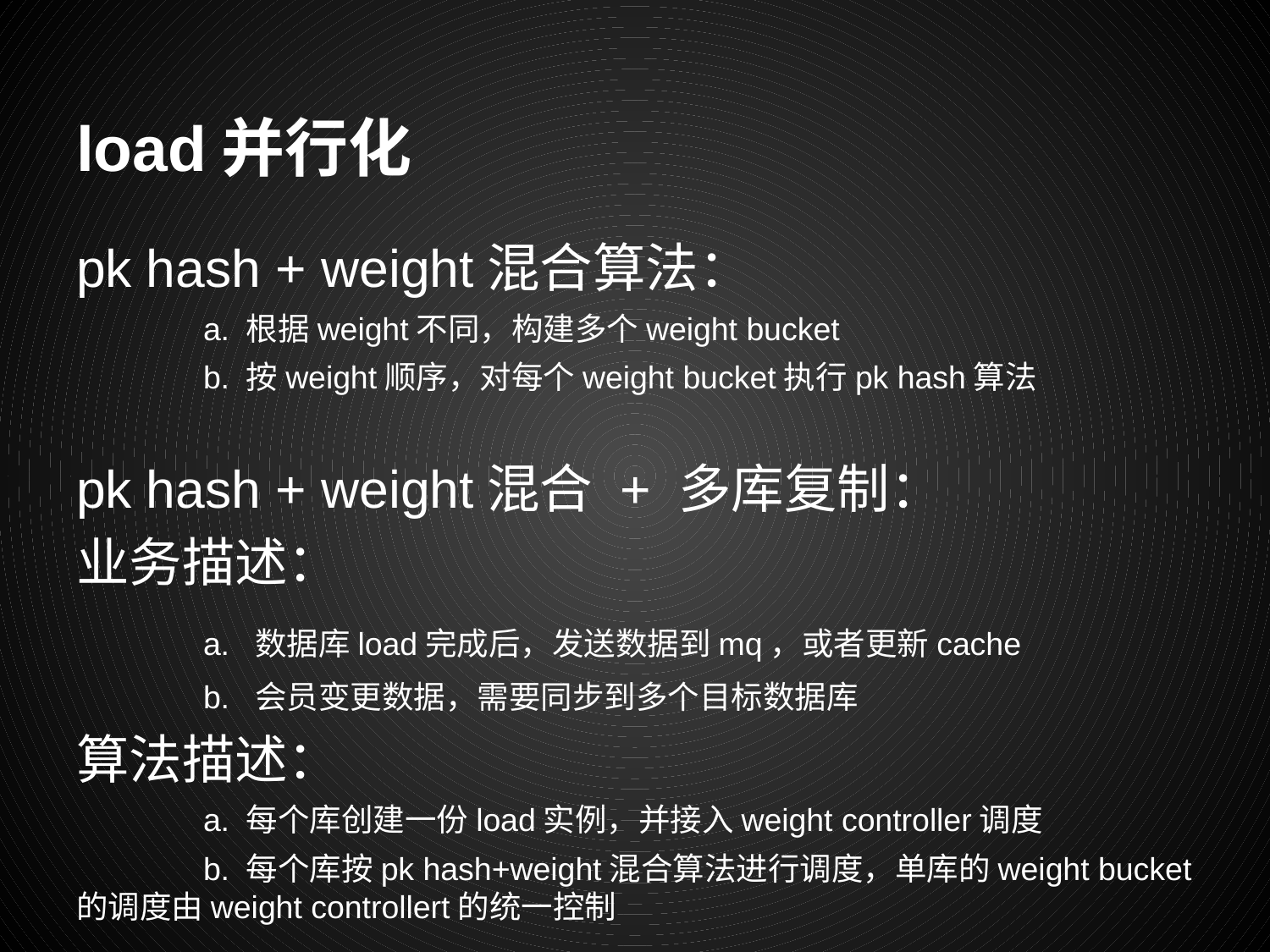

# load并行化
pk hash + weight混合算法：
	a. 根据weight不同，构建多个weight bucket
	b. 按weight顺序，对每个weight bucket执行pk hash算法

pk hash + weight混合 + 多库复制：
业务描述：
	a.  数据库load完成后，发送数据到mq，或者更新cache
	b.  会员变更数据，需要同步到多个目标数据库
算法描述：
	a. 每个库创建一份load实例，并接入weight controller调度
	b. 每个库按pk hash+weight混合算法进行调度，单库的weight bucket的调度由weight controllert的统一控制